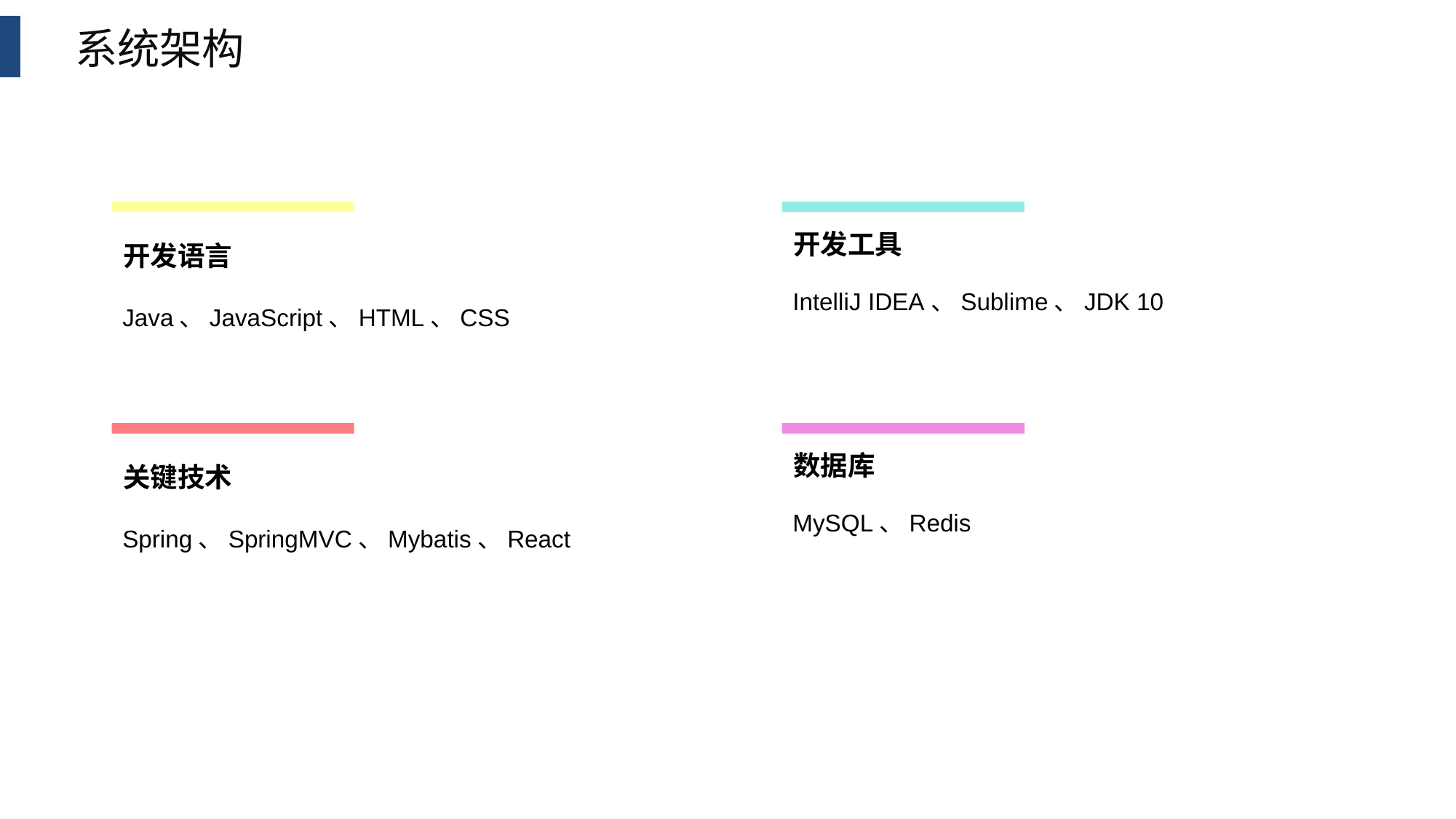

系统架构

开发工具
开发语言
IntelliJ IDEA、Sublime、JDK 10
Java、JavaScript、HTML、CSS

数据库
关键技术
MySQL、Redis
Spring、SpringMVC、Mybatis、React